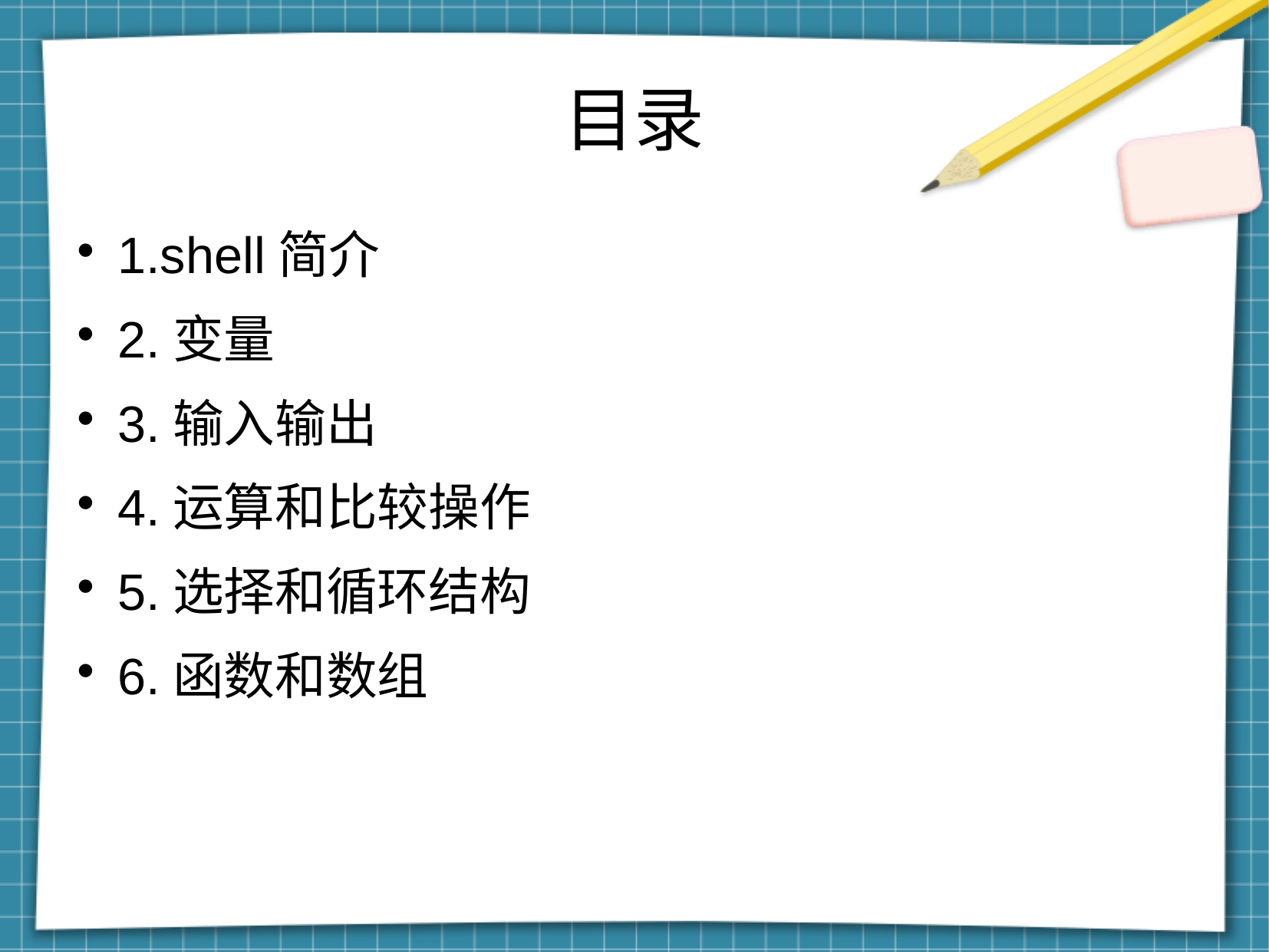

目录
1.shell简介
2.变量
3.输入输出
4.运算和比较操作
5.选择和循环结构
6.函数和数组